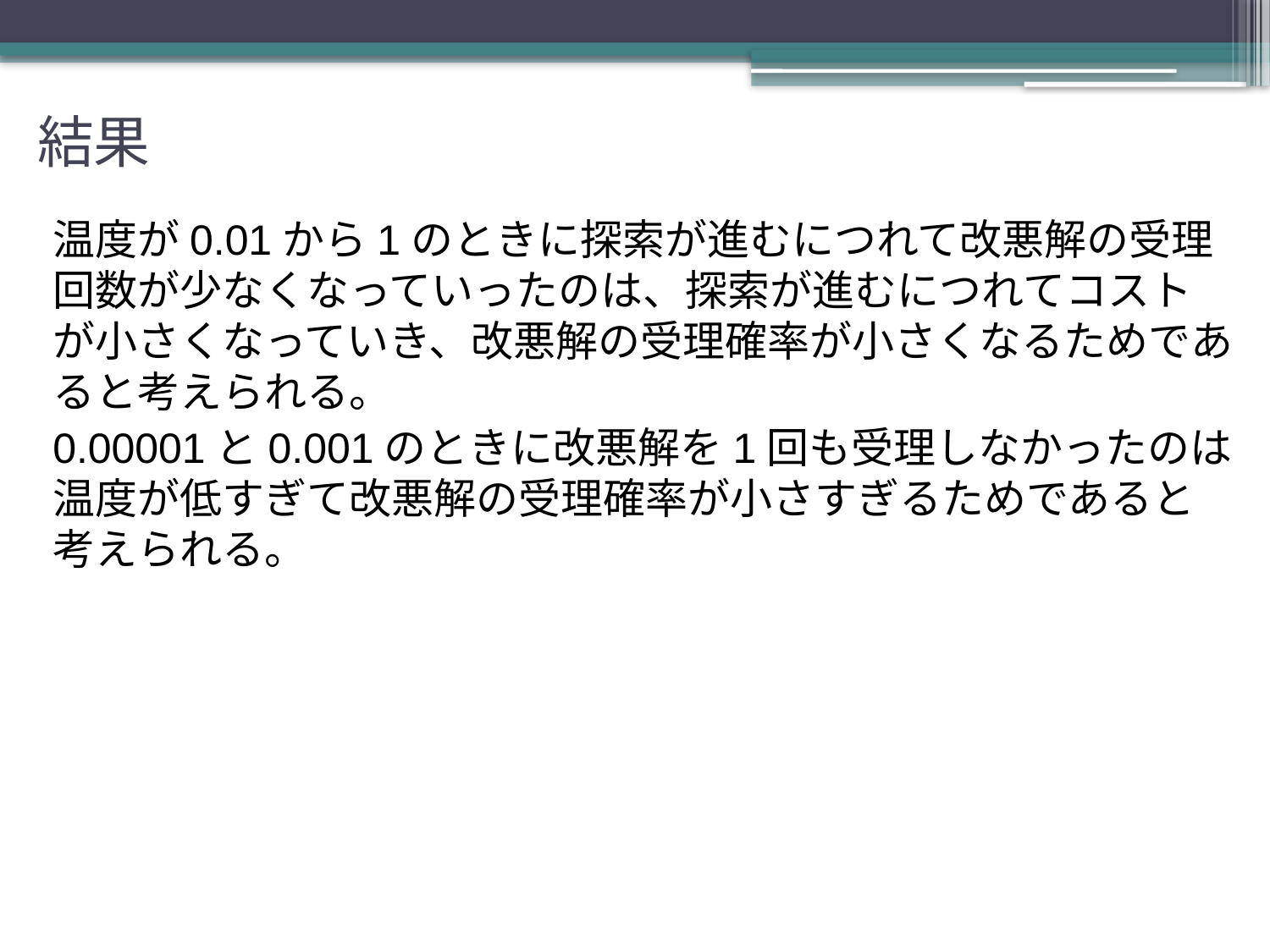

# 結果
温度が0.01から1のときに探索が進むにつれて改悪解の受理回数が少なくなっていったのは、探索が進むにつれてコストが小さくなっていき、改悪解の受理確率が小さくなるためであると考えられる。
0.00001と0.001のときに改悪解を1回も受理しなかったのは温度が低すぎて改悪解の受理確率が小さすぎるためであると考えられる。